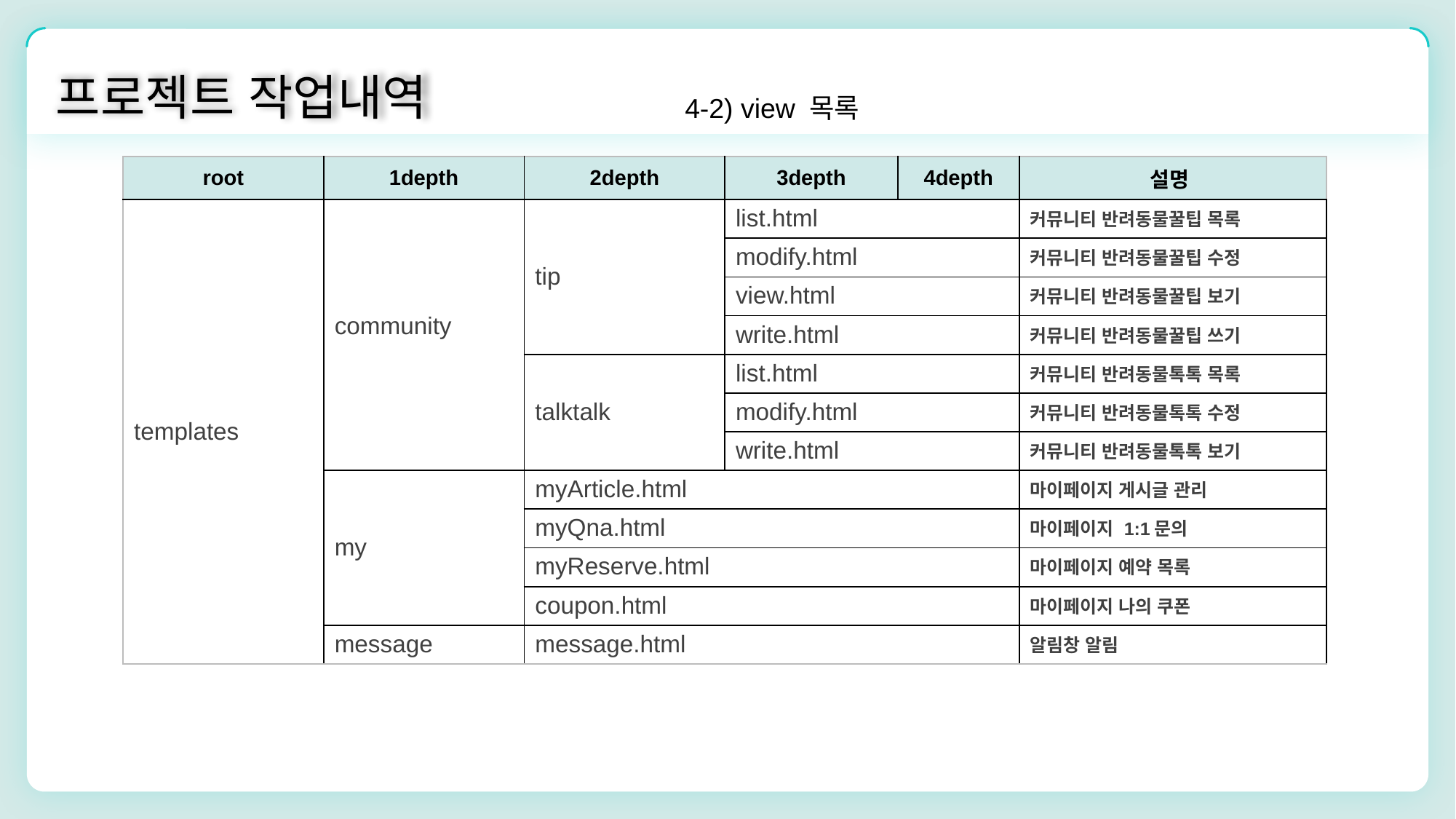

프로젝트 작업내역
4-2) view 목록
| root | 1depth | 2depth | 3depth | 4depth | 설명 |
| --- | --- | --- | --- | --- | --- |
| templates | community | tip | list.html |  | 커뮤니티 반려동물꿀팁 목록 |
|  |  |  | modify.html |  | 커뮤니티 반려동물꿀팁 수정 |
|  |  |  | view.html |  | 커뮤니티 반려동물꿀팁 보기 |
|  |  |  | write.html |  | 커뮤니티 반려동물꿀팁 쓰기 |
|  |  | talktalk | list.html |  | 커뮤니티 반려동물톡톡 목록 |
|  |  |  | modify.html |  | 커뮤니티 반려동물톡톡 수정 |
|  |  |  | write.html |  | 커뮤니티 반려동물톡톡 보기 |
|  | my | myArticle.html |  |  | 마이페이지 게시글 관리 |
|  |  | myQna.html |  |  | 마이페이지 1:1문의 |
|  |  | myReserve.html |  |  | 마이페이지 예약 목록 |
|  |  | coupon.html |  |  | 마이페이지 나의 쿠폰 |
|  | message | message.html |  |  | 알림창 알림 |